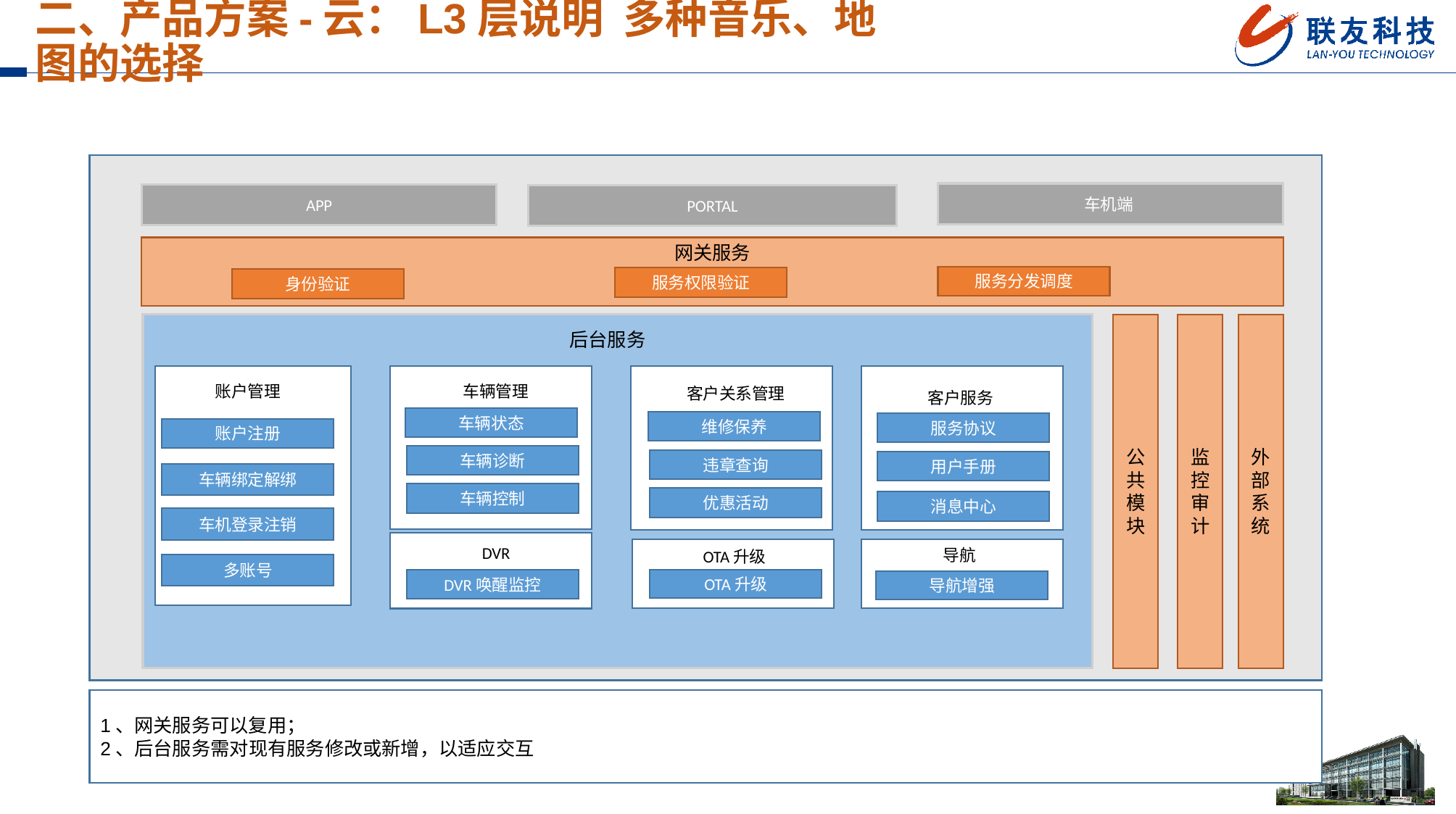

二、产品方案-云：L3层说明  多种音乐、地图的选择

车机端
APP
PORTAL
网关服务

服务分发调度
服务权限验证
身份验证

公共模块
监控审计
外部系统
后台服务

账户管理
车辆管理
客户关系管理
客户服务
车辆状态
维修保养
服务协议
账户注册
车辆诊断
违章查询
用户手册
车辆绑定解绑
车辆控制
优惠活动
消息中心
车机登录注销

DVR

OTA升级
导航
多账号
DVR唤醒监控
OTA升级
导航增强
1、网关服务可以复用；
2、后台服务需对现有服务修改或新增，以适应交互